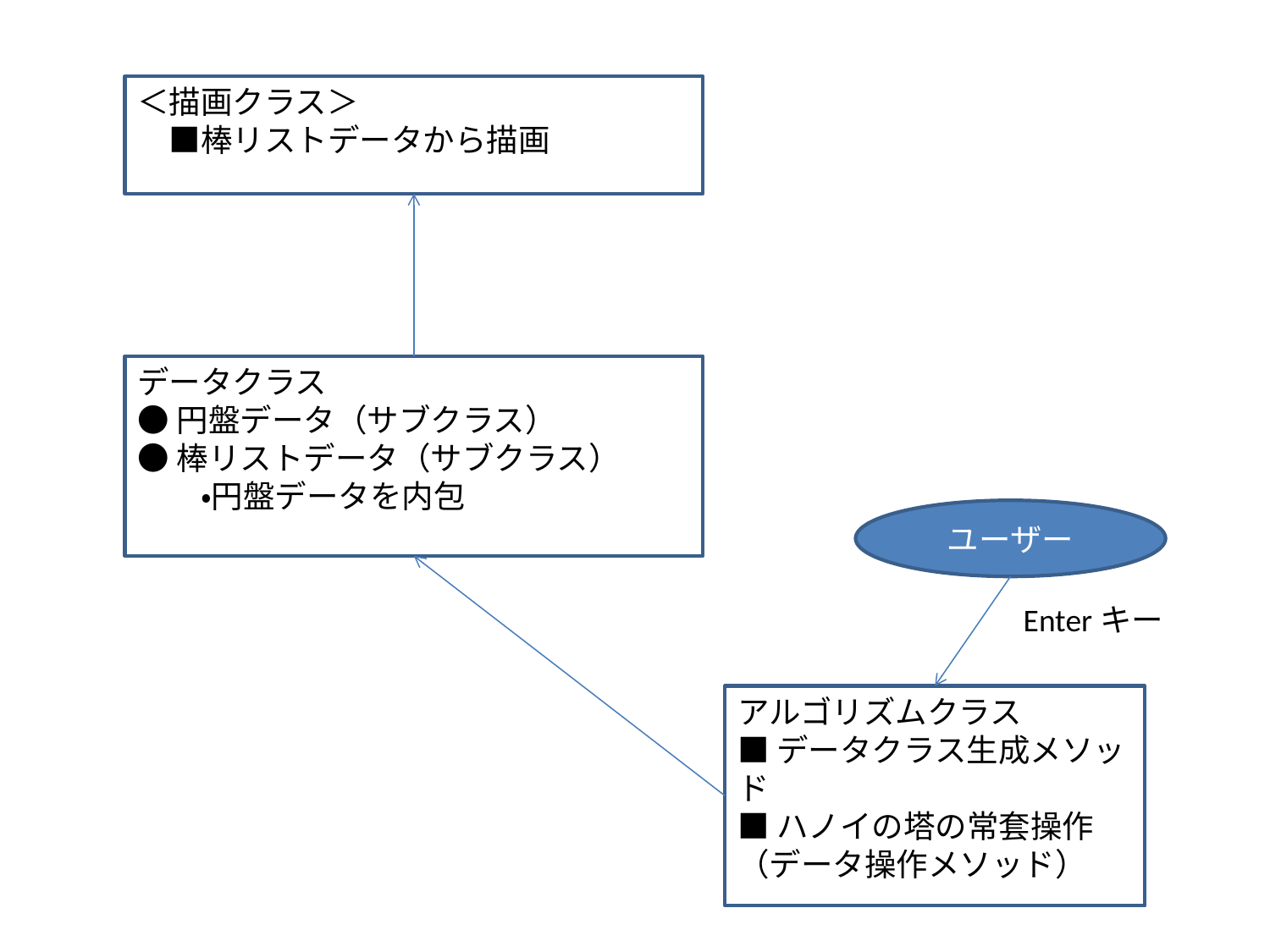

＜描画クラス＞
　■棒リストデータから描画
データクラス
●円盤データ（サブクラス）
●棒リストデータ（サブクラス）
　　・円盤データを内包
ユーザー
Enterキー
アルゴリズムクラス
■データクラス生成メソッド
■ハノイの塔の常套操作（データ操作メソッド）